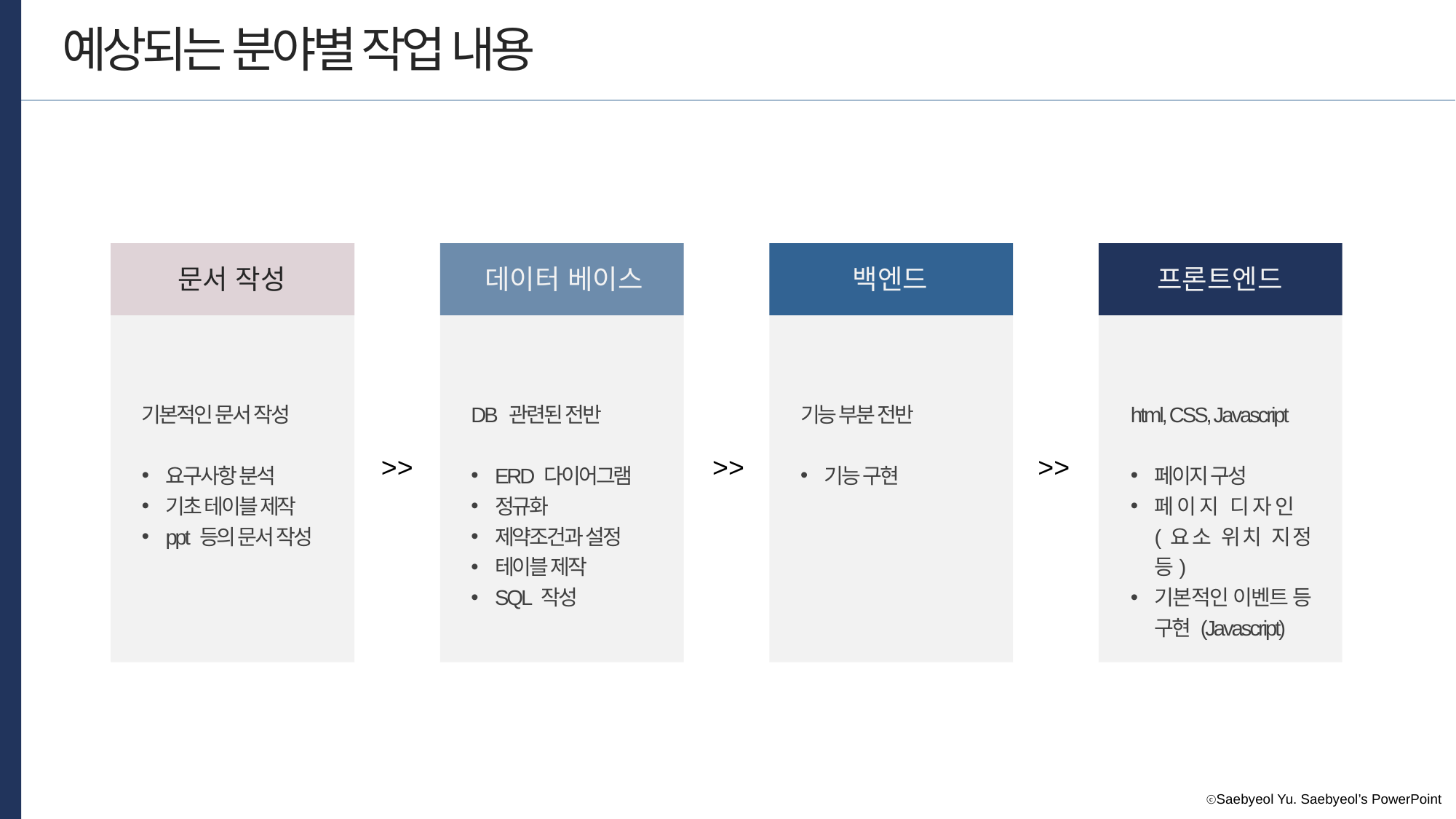

예상되는 분야별 작업 내용

문서 작성
데이터 베이스
백엔드
프론트엔드
기본적인 문서 작성

요구사항 분석
기초 테이블 제작
ppt 등의 문서 작성
DB 관련된 전반

ERD 다이어그램
정규화
제약조건과 설정
테이블 제작
SQL 작성
기능 부분 전반

기능 구현
html, CSS, Javascript

페이지 구성
페이지 디자인   (요소 위치 지정 등)
기본적인 이벤트 등 구현 (Javascript)
>>
>>
>>